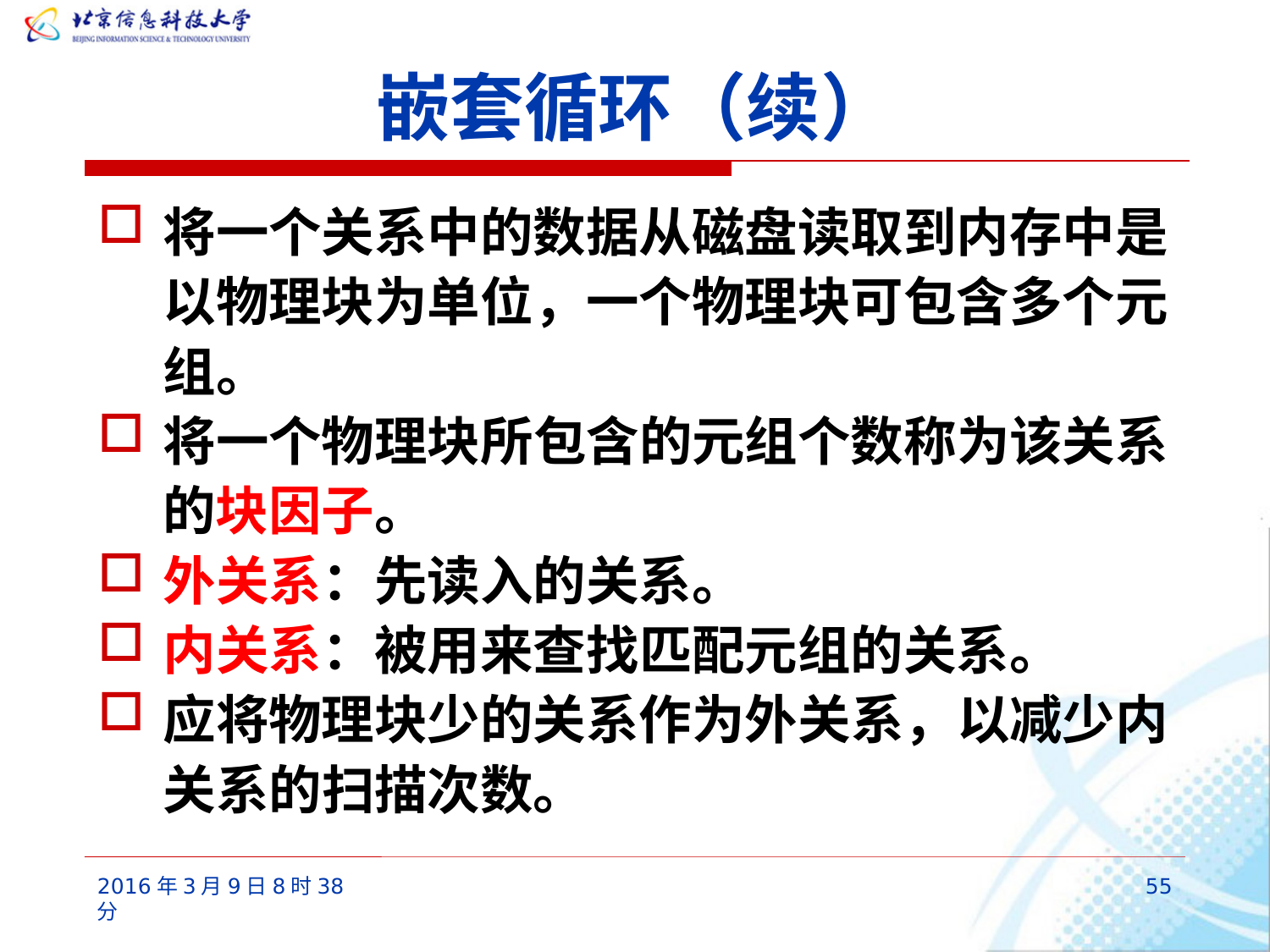

# 嵌套循环（续）
将一个关系中的数据从磁盘读取到内存中是以物理块为单位，一个物理块可包含多个元组。
将一个物理块所包含的元组个数称为该关系的块因子。
外关系：先读入的关系。
内关系：被用来查找匹配元组的关系。
应将物理块少的关系作为外关系，以减少内关系的扫描次数。
2016年3月9日8时38分
55